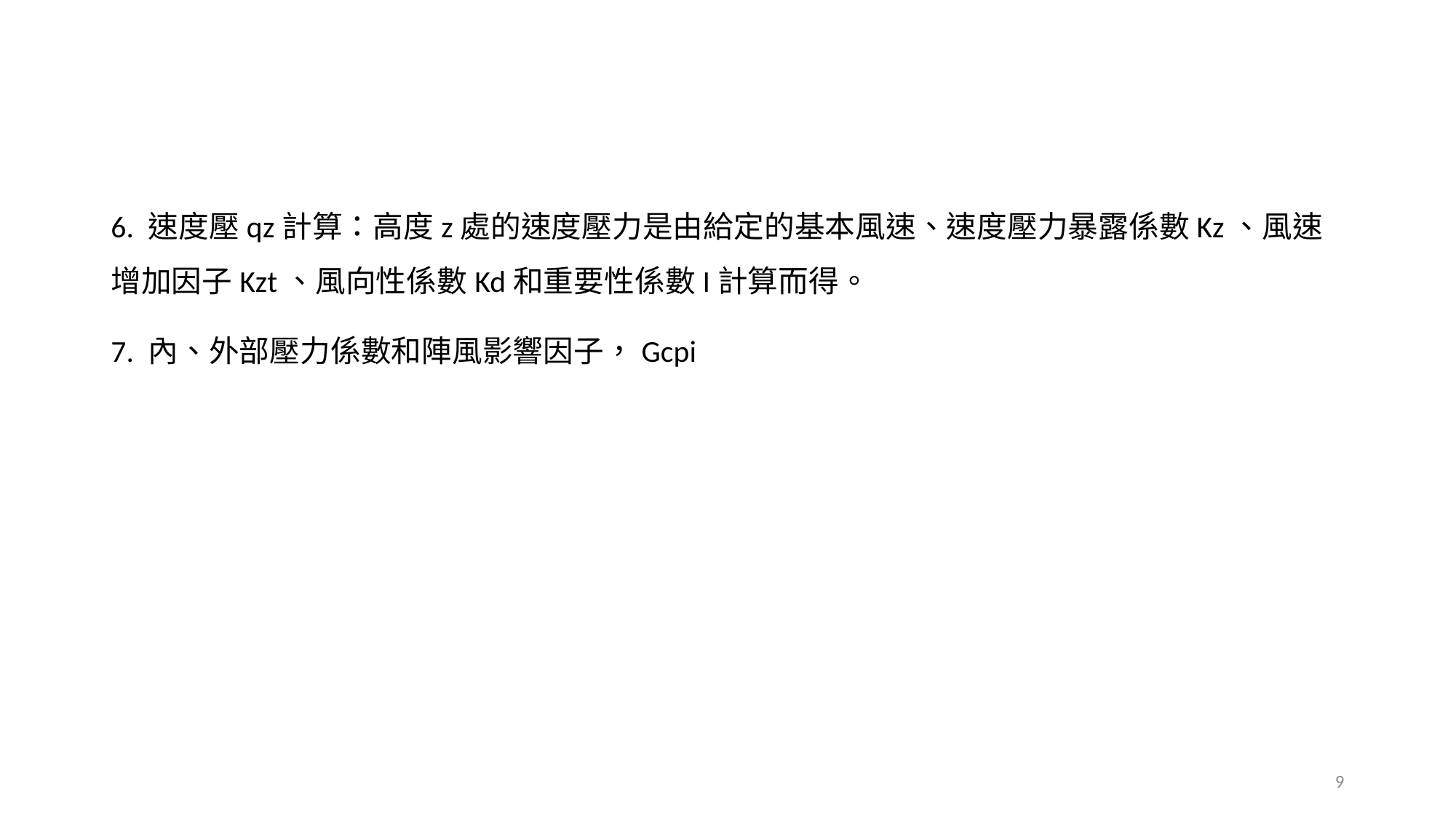

#
6. 速度壓qz計算：高度z處的速度壓力是由給定的基本風速、速度壓力暴露係數Kz、風速增加因子Kzt、風向性係數Kd和重要性係數I計算而得。
7. 內、外部壓力係數和陣風影響因子，Gcpi

9